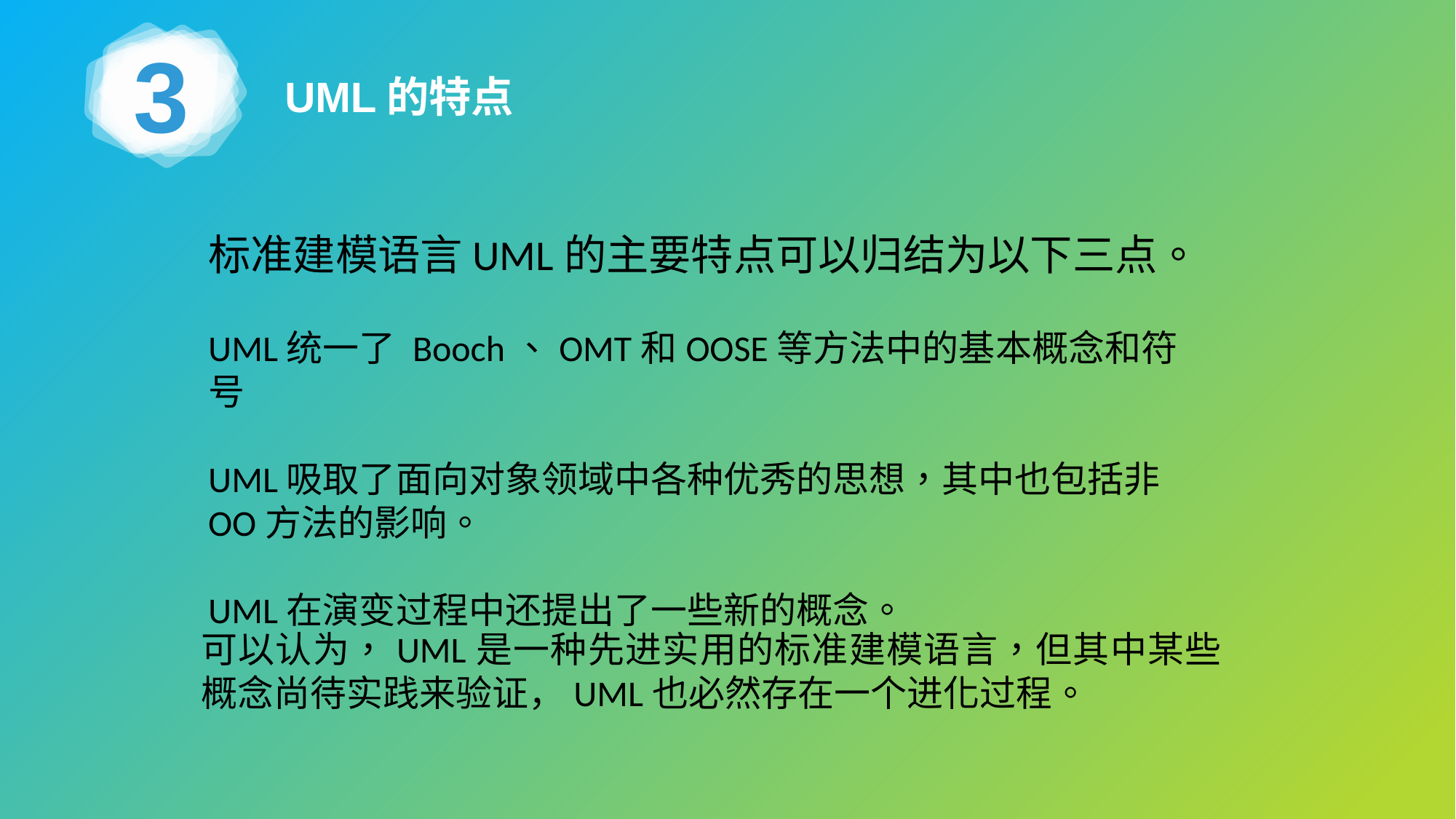

3

UML的特点
标准建模语言UML的主要特点可以归结为以下三点。
UML统一了 Booch、OMT和OOSE等方法中的基本概念和符号

UML吸取了面向对象领域中各种优秀的思想，其中也包括非OO方法的影响。

UML在演变过程中还提出了一些新的概念。
可以认为，UML是一种先进实用的标准建模语言，但其中某些概念尚待实践来验证，UML也必然存在一个进化过程。